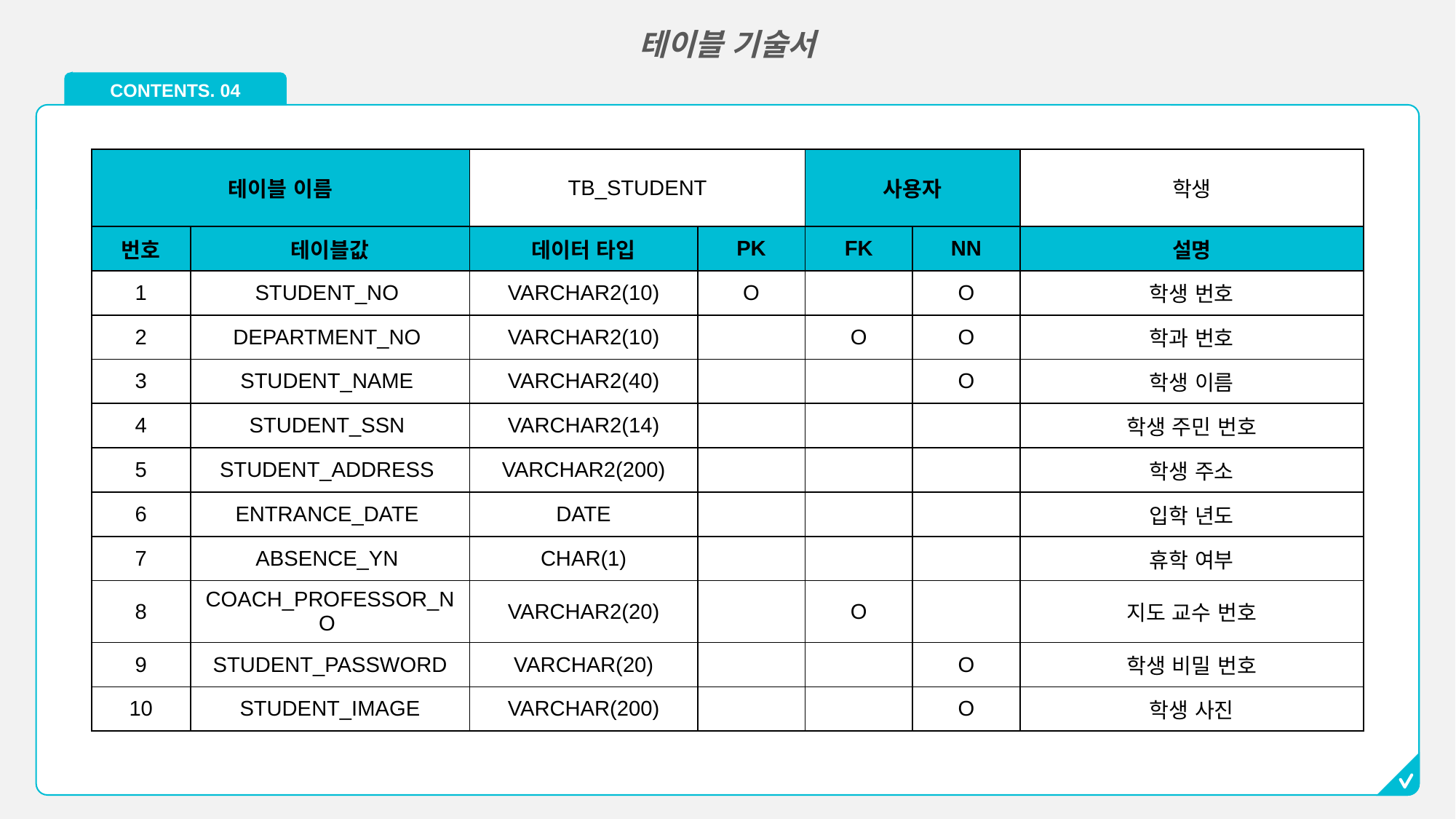

테이블 기술서
CONTENTS. 04

| 테이블 이름 |  | TB\_STUDENT |  | 사용자 |  | 학생 |
| --- | --- | --- | --- | --- | --- | --- |
| 번호 | 테이블값 | 데이터 타입 | PK | FK | NN | 설명 |
| 1 | STUDENT\_NO | VARCHAR2(10) | O |  | O | 학생 번호 |
| 2 | DEPARTMENT\_NO | VARCHAR2(10) |  | O | O | 학과 번호 |
| 3 | STUDENT\_NAME | VARCHAR2(40) |  |  | O | 학생 이름 |
| 4 | STUDENT\_SSN | VARCHAR2(14) |  |  |  | 학생 주민 번호 |
| 5 | STUDENT\_ADDRESS | VARCHAR2(200) |  |  |  | 학생 주소 |
| 6 | ENTRANCE\_DATE | DATE |  |  |  | 입학 년도 |
| 7 | ABSENCE\_YN | CHAR(1) |  |  |  | 휴학 여부 |
| 8 | COACH\_PROFESSOR\_NO | VARCHAR2(20) |  | O |  | 지도 교수 번호 |
| 9 | STUDENT\_PASSWORD | VARCHAR(20) |  |  | O | 학생 비밀 번호 |
| 10 | STUDENT\_IMAGE | VARCHAR(200) |  |  | O | 학생 사진 |